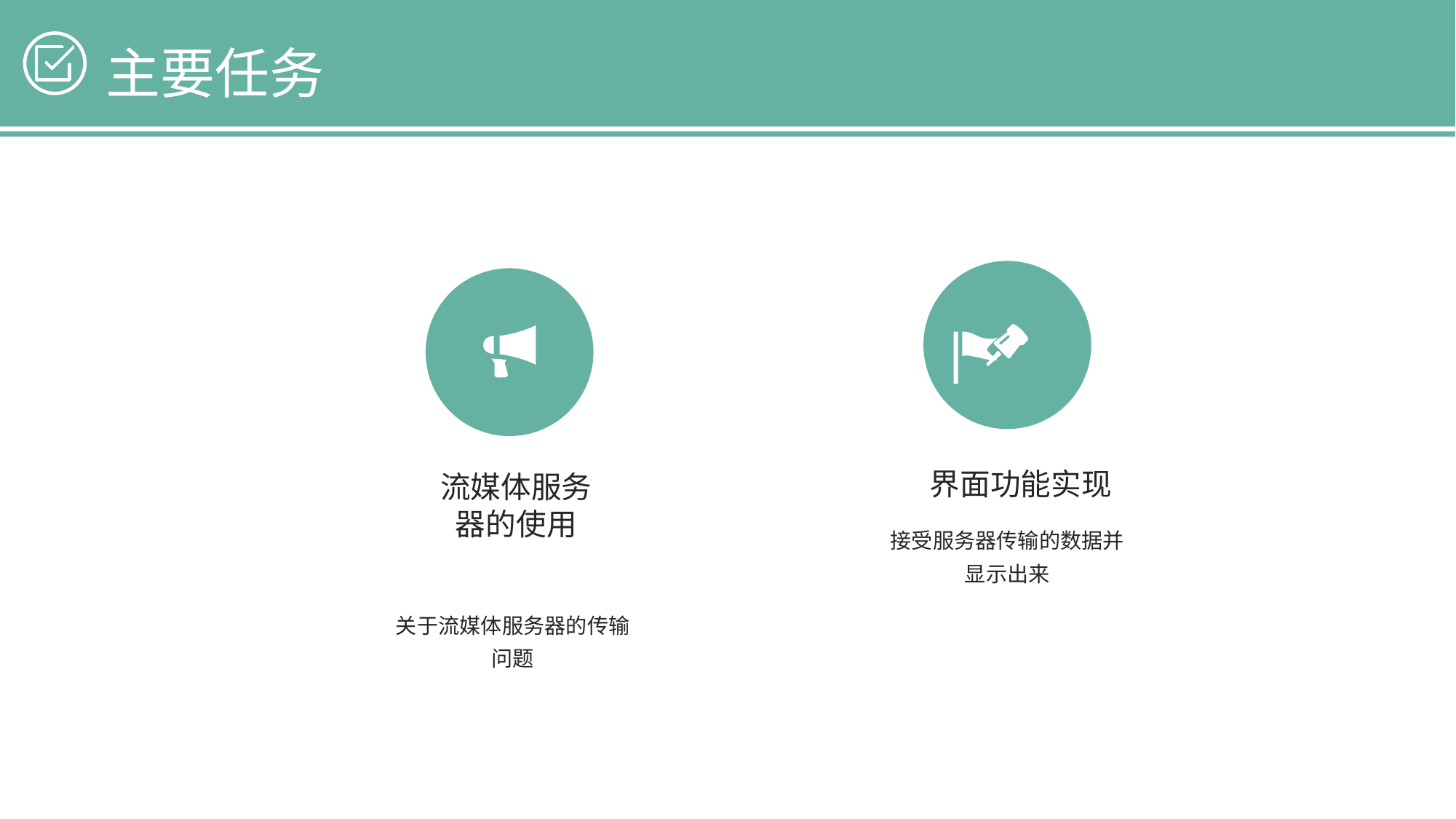

主要任务

界面功能实现
接受服务器传输的数据并显示出来
流媒体服务器的使用
关于流媒体服务器的传输问题